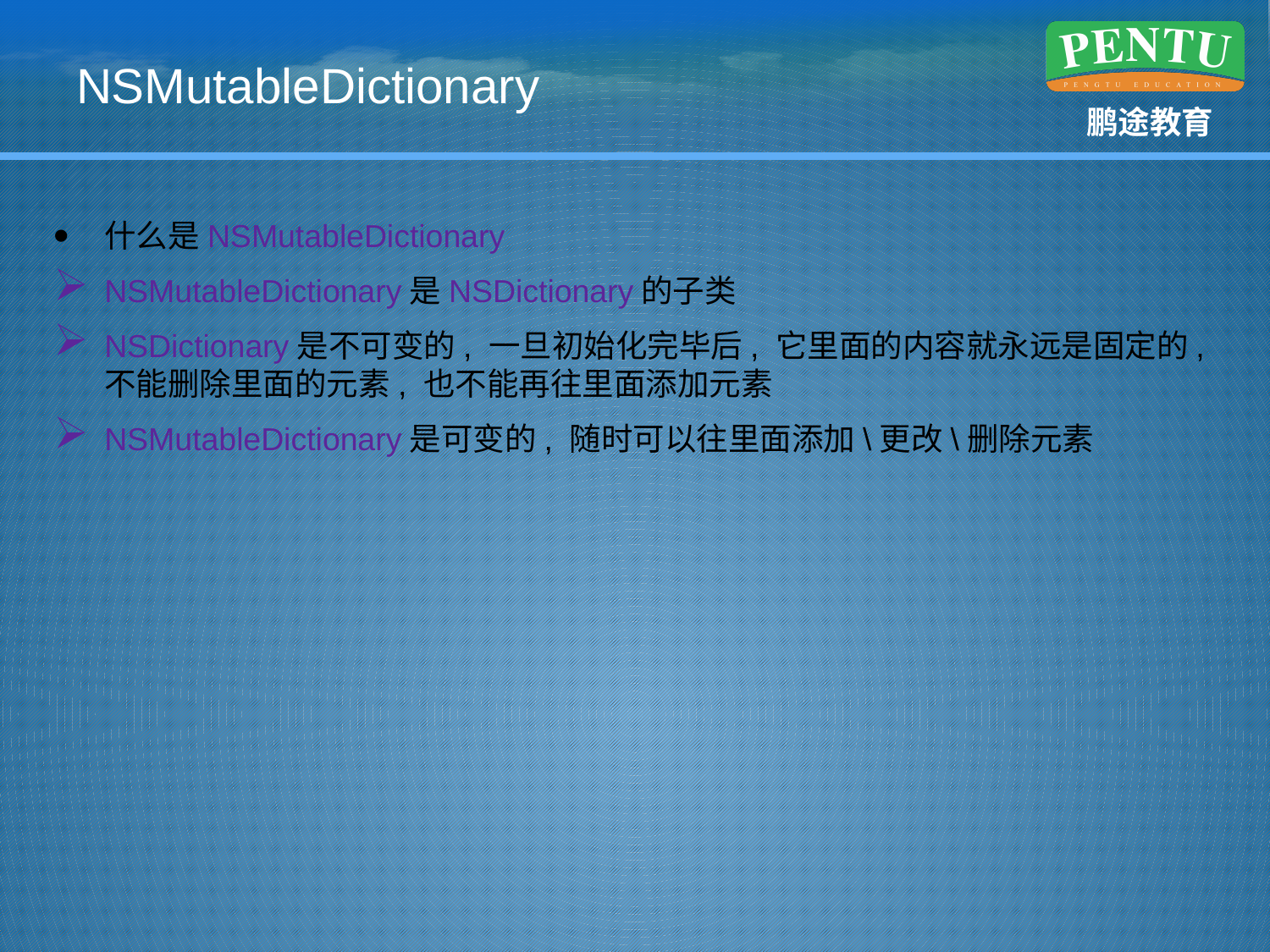

# NSMutableDictionary
什么是NSMutableDictionary
NSMutableDictionary是NSDictionary的子类
NSDictionary是不可变的, 一旦初始化完毕后, 它里面的内容就永远是固定的, 不能删除里面的元素, 也不能再往里面添加元素
NSMutableDictionary是可变的, 随时可以往里面添加\更改\删除元素